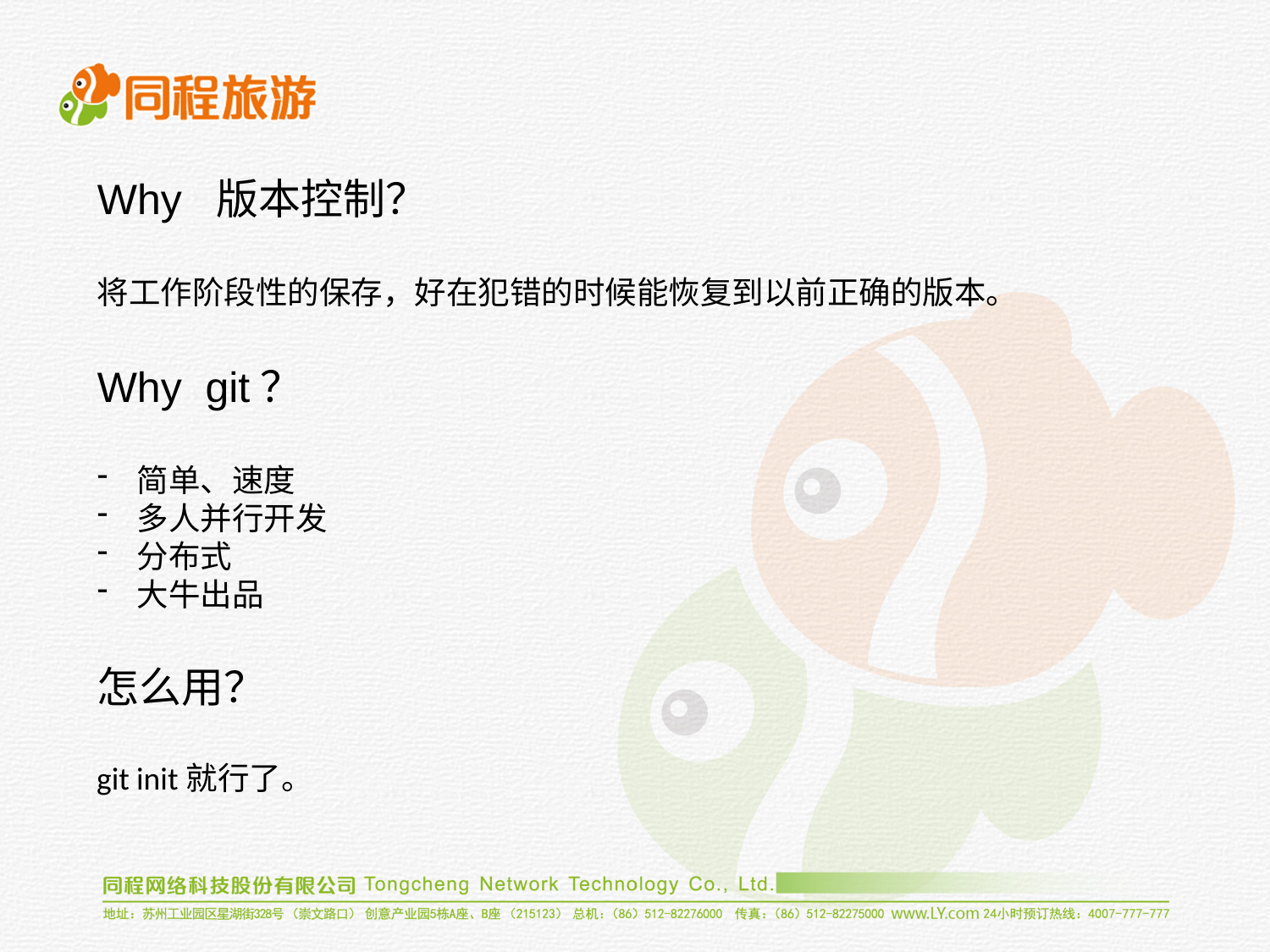

Why  版本控制？
将工作阶段性的保存，好在犯错的时候能恢复到以前正确的版本。
Why  git？
简单、速度
多人并行开发
分布式
大牛出品
怎么用？
git init就行了。